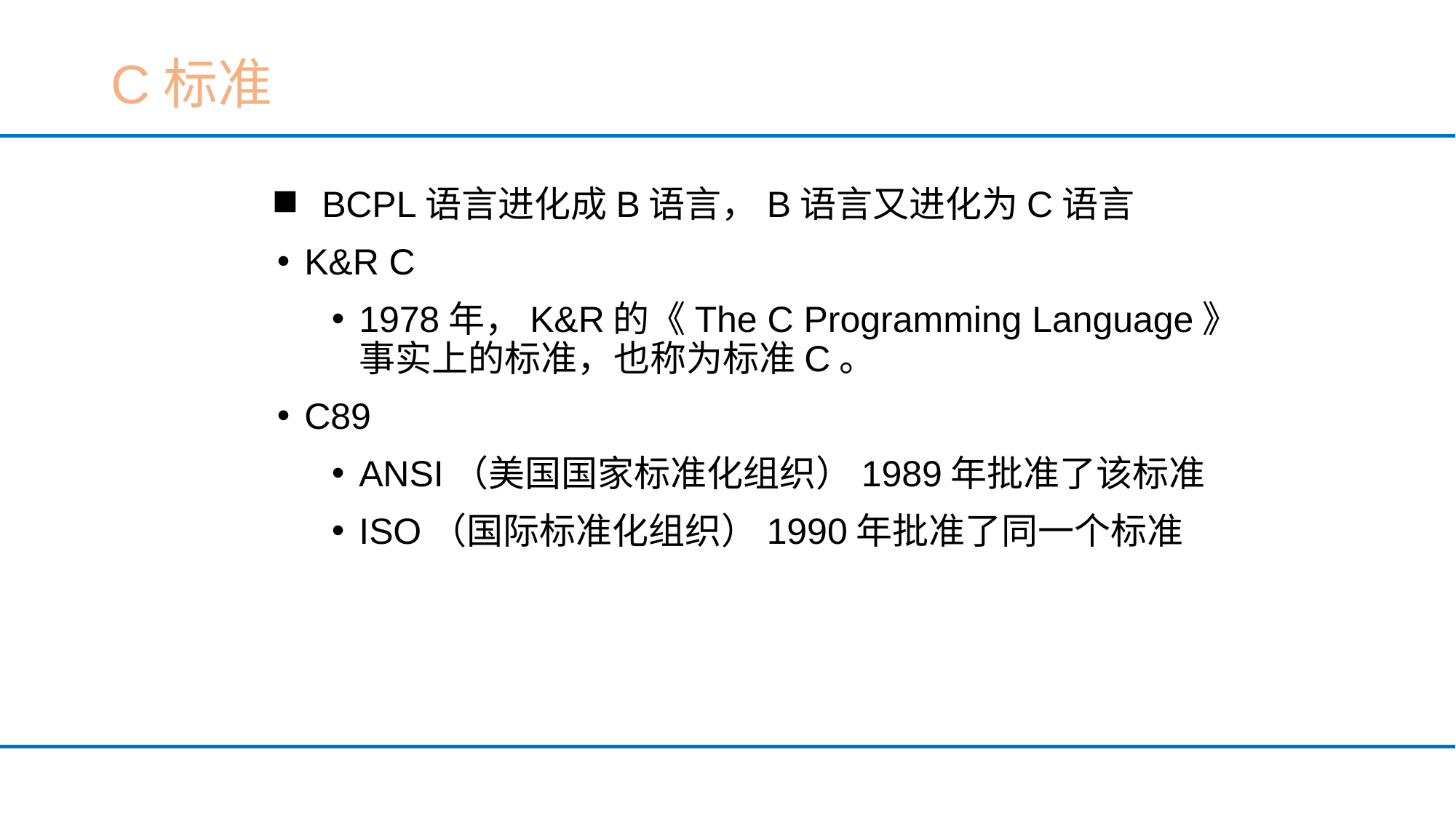

# C标准
BCPL语言进化成B语言，B语言又进化为C语言
K&R C
1978年，K&R的《The C Programming Language》事实上的标准，也称为标准C。
C89
ANSI（美国国家标准化组织）1989年批准了该标准
ISO（国际标准化组织）1990年批准了同一个标准